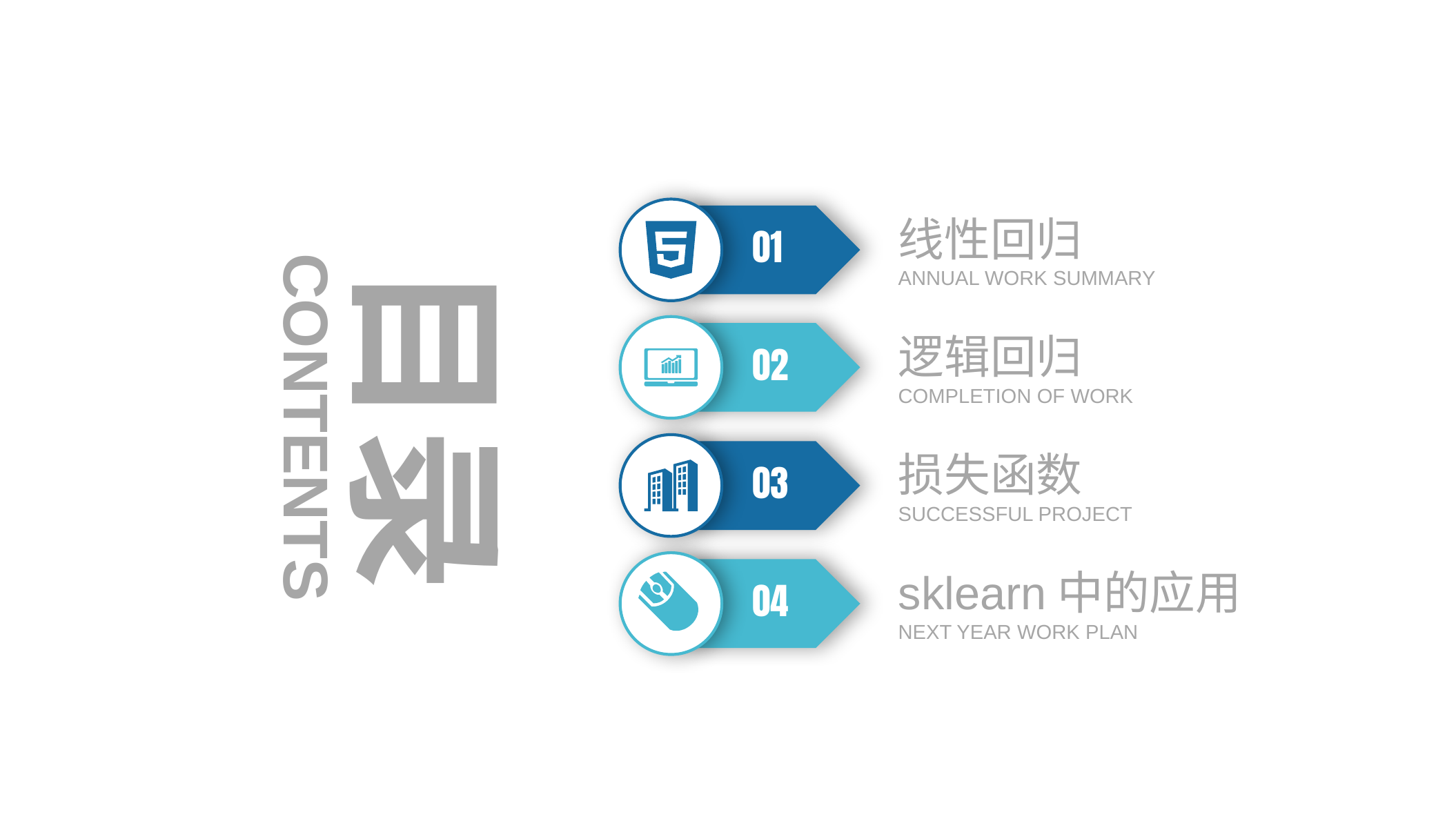

01
线性回归
ANNUAL WORK SUMMARY
目录

02
逻辑回归
COMPLETION OF WORK
CONTENTS

03
损失函数
SUCCESSFUL PROJECT

04
sklearn中的应用
NEXT YEAR WORK PLAN